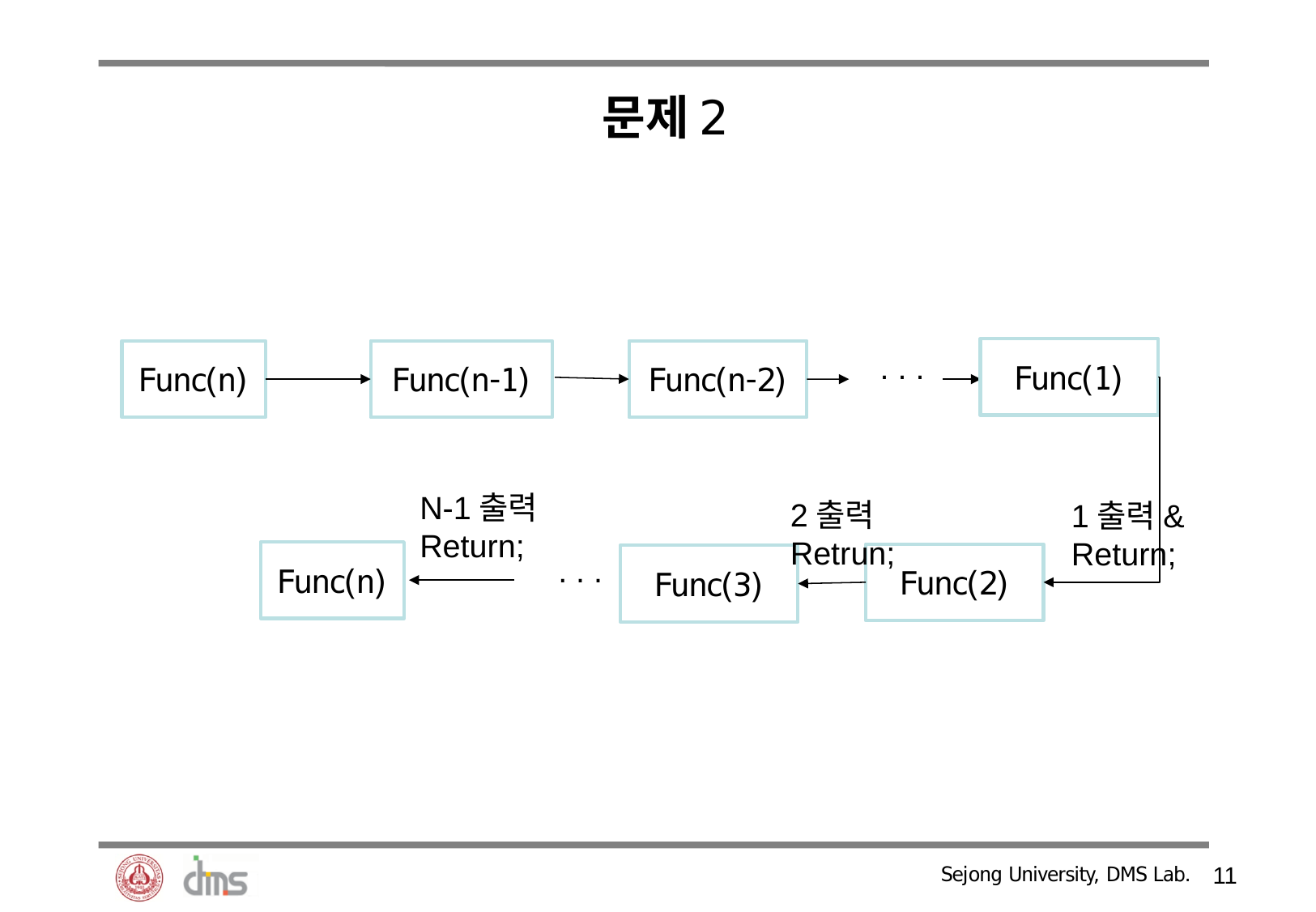

# 문제2
Func(1)
Func(n)
Func(n-1)
Func(n-2)
. . .
N-1출력
Return;
2출력
Retrun;
1출력&
Return;

Func(n)
Func(2)
. . .
Func(3)
11